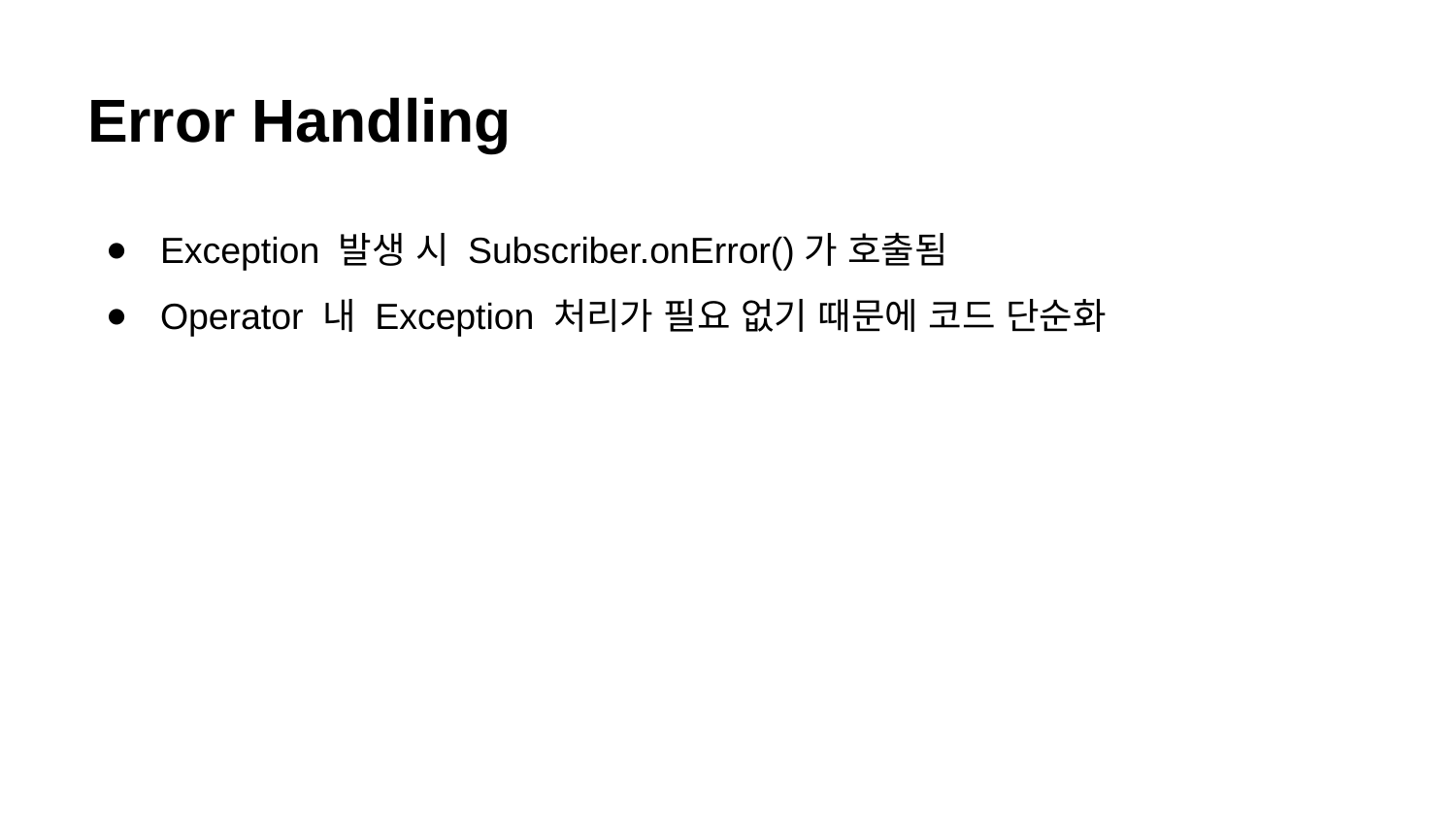

# Error Handling
Exception 발생 시 Subscriber.onError()가 호출됨
Operator 내 Exception 처리가 필요 없기 때문에 코드 단순화